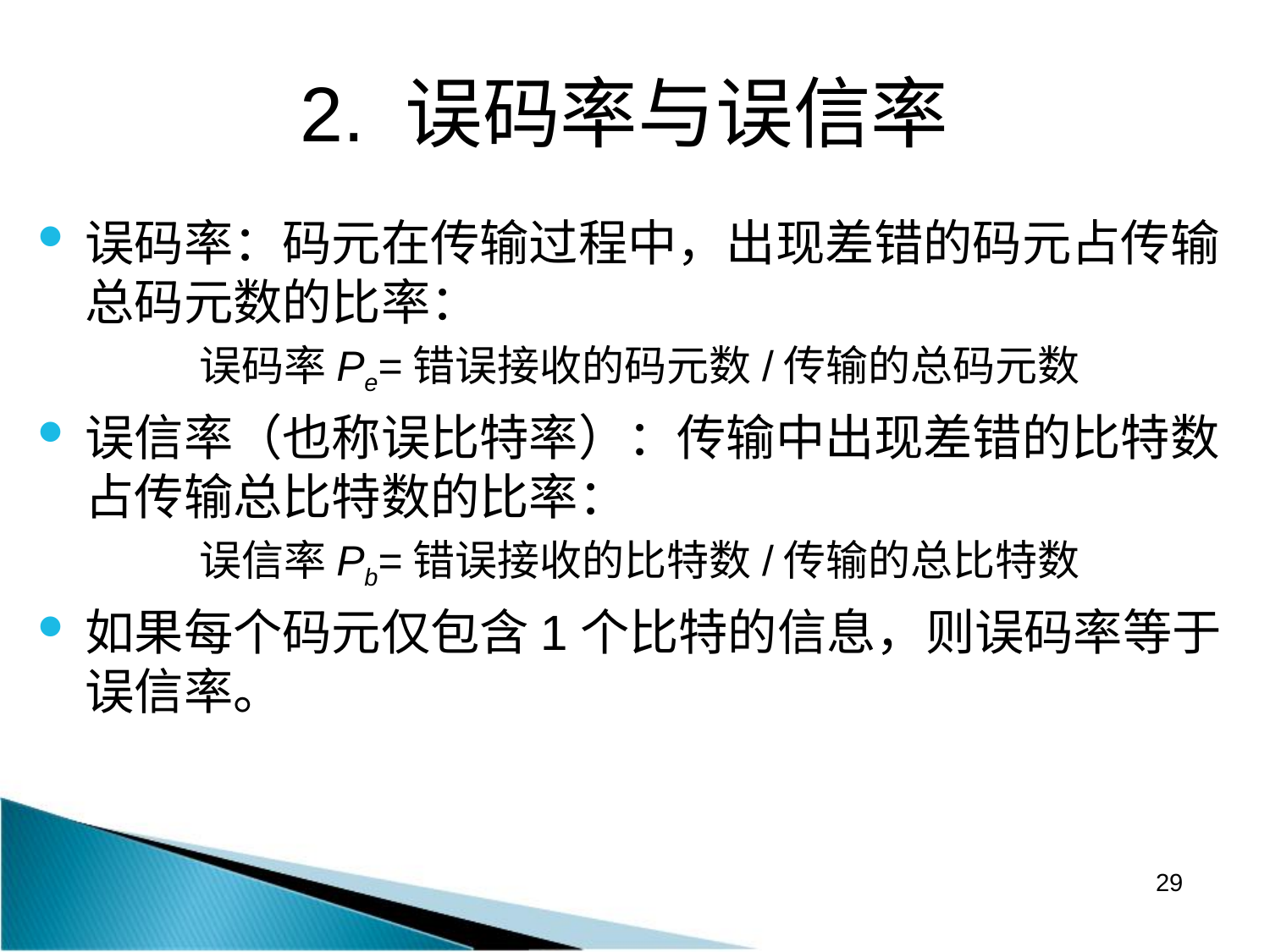

# 2. 误码率与误信率
误码率：码元在传输过程中，出现差错的码元占传输总码元数的比率：
	误码率Pe=错误接收的码元数/传输的总码元数
误信率（也称误比特率）：传输中出现差错的比特数占传输总比特数的比率：
	误信率Pb=错误接收的比特数/传输的总比特数
如果每个码元仅包含1个比特的信息，则误码率等于误信率。
29